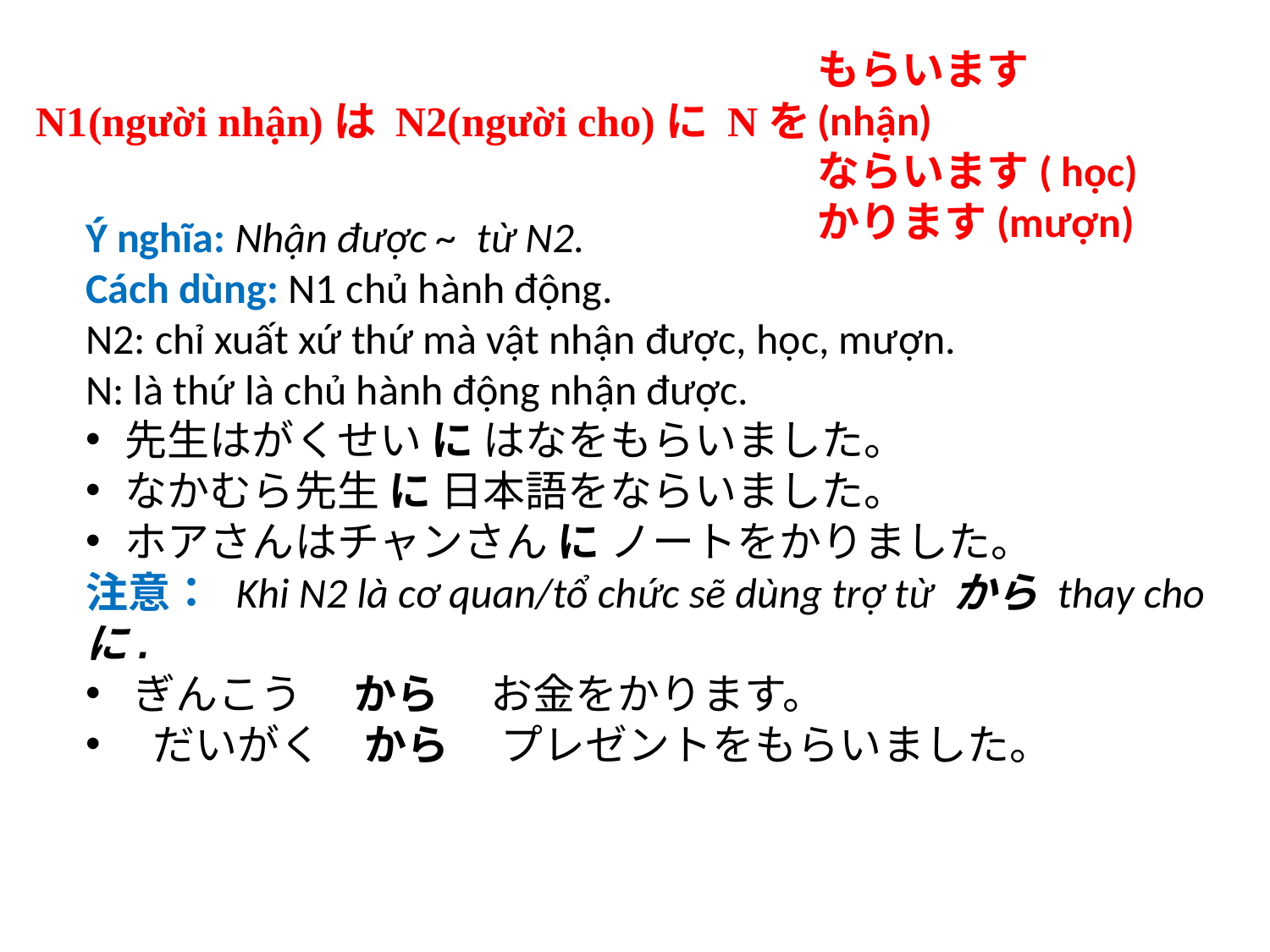

もらいます(nhận)
ならいます( học)
かります(mượn)
N1(người nhận)は N2(người cho)に Nを
Ý nghĩa: Nhận được ~  từ N2.
Cách dùng: N1 chủ hành động.
N2: chỉ xuất xứ thứ mà vật nhận được, học, mượn.
N: là thứ là chủ hành động nhận được.
先生はがくせい に はなをもらいました。
なかむら先生 に 日本語をならいました。
ホアさんはチャンさん に ノートをかりました。
注意： Khi N2 là cơ quan/tổ chức sẽ dùng trợ từ から thay cho に.
ぎんこう　 から 　お金をかります。
 だいがく　から 　プレゼントをもらいました。